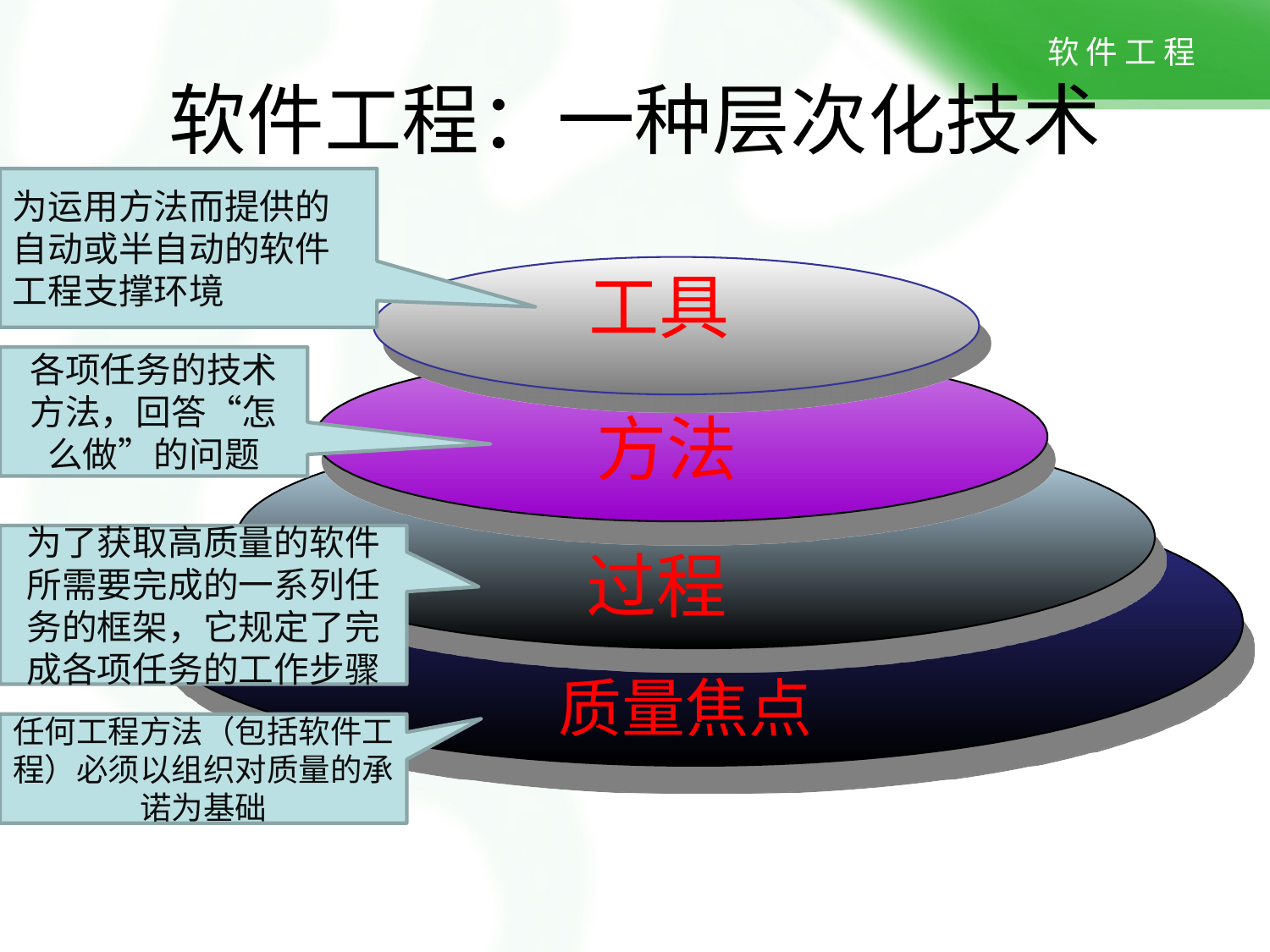

# 软件工程：一种层次化技术
为运用方法而提供的自动或半自动的软件工程支撑环境
工具

各项任务的技术方法，回答“怎么做”的问题

方法

为了获取高质量的软件所需要完成的一系列任务的框架，它规定了完成各项任务的工作步骤
过程
质量焦点
任何工程方法（包括软件工程）必须以组织对质量的承诺为基础